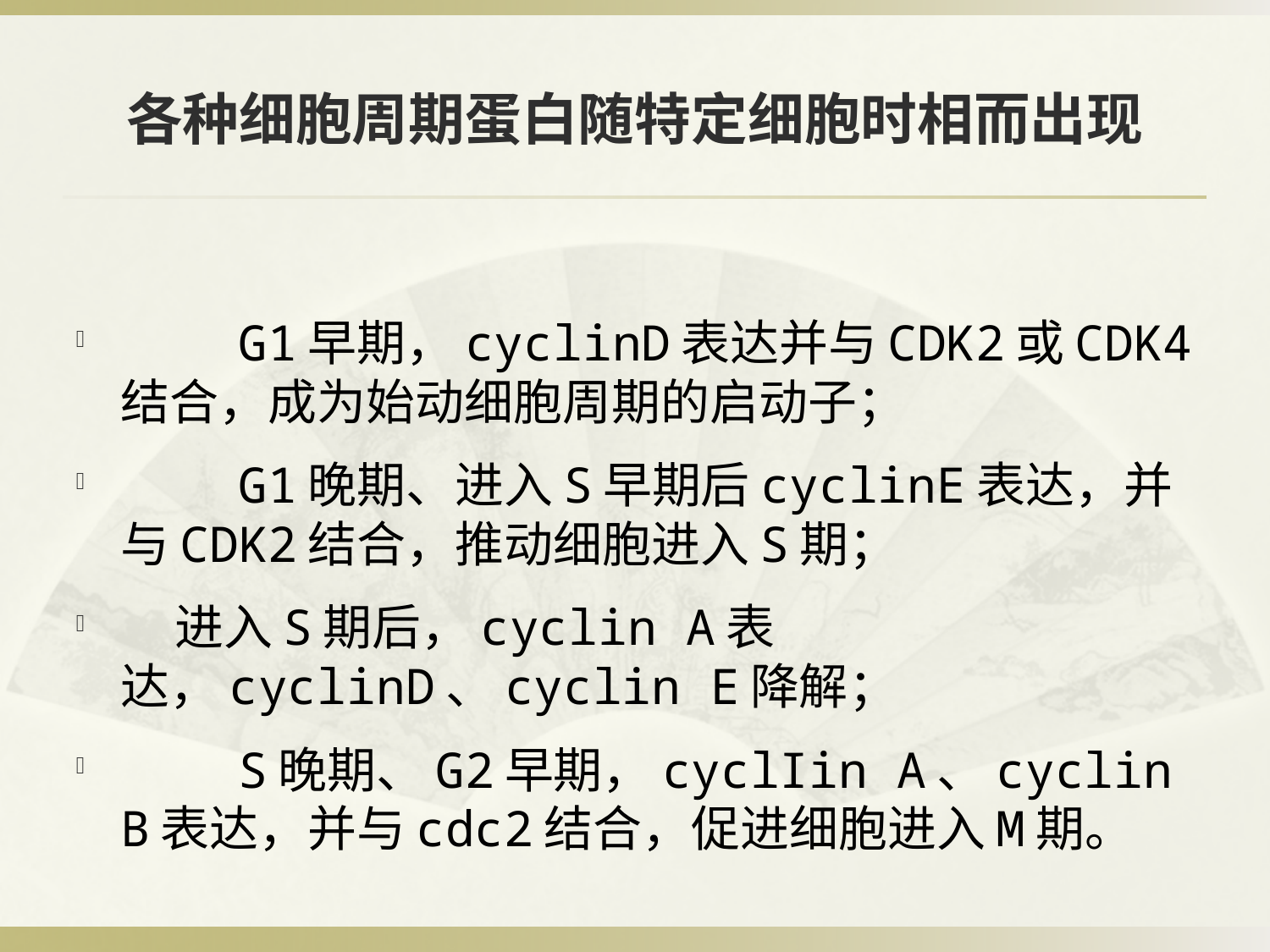

# 各种细胞周期蛋白随特定细胞时相而出现

    G1早期，cyclinD表达并与CDK2或CDK4结合，成为始动细胞周期的启动子；
    G1晚期、进入S早期后cyclinE表达，并与CDK2结合，推动细胞进入S期；
    进入S期后，cyclin A表达，cyclinD、cyclin E降解；
    S晚期、G2早期，cyclIin A、cyclin B表达，并与cdc2结合，促进细胞进入M期。